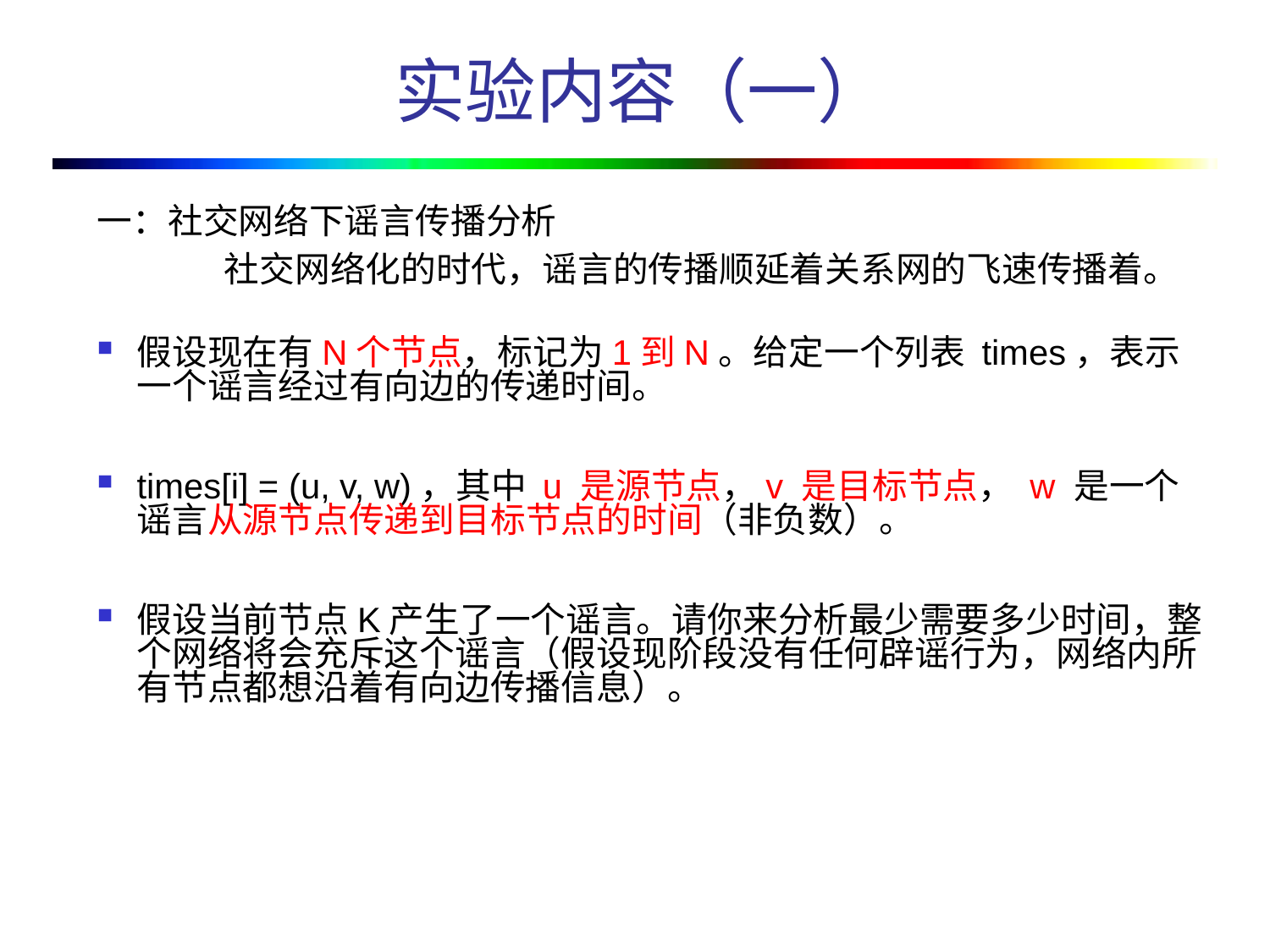

# 实验内容（一）
一：社交网络下谣言传播分析
	社交网络化的时代，谣言的传播顺延着关系网的飞速传播着。

假设现在有N个节点，标记为1到N。给定一个列表 times，表示一个谣言经过有向边的传递时间。

times[i] = (u, v, w)，其中 u 是源节点，v 是目标节点， w 是一个谣言从源节点传递到目标节点的时间（非负数）。

假设当前节点K产生了一个谣言。请你来分析最少需要多少时间，整个网络将会充斥这个谣言（假设现阶段没有任何辟谣行为，网络内所有节点都想沿着有向边传播信息）。

2